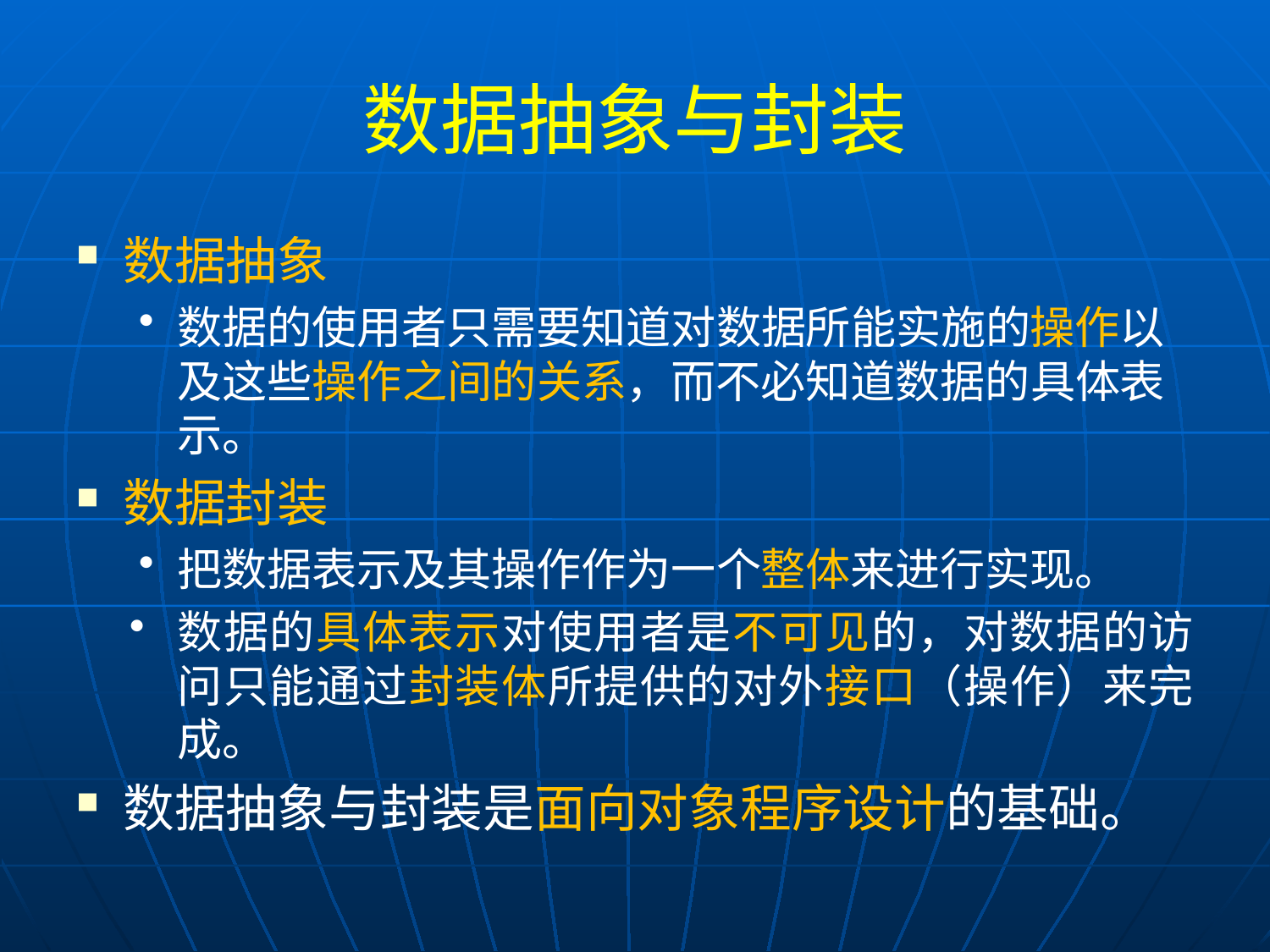

# 数据抽象与封装
数据抽象
数据的使用者只需要知道对数据所能实施的操作以及这些操作之间的关系，而不必知道数据的具体表示。
数据封装
把数据表示及其操作作为一个整体来进行实现。
数据的具体表示对使用者是不可见的，对数据的访问只能通过封装体所提供的对外接口（操作）来完成。
数据抽象与封装是面向对象程序设计的基础。